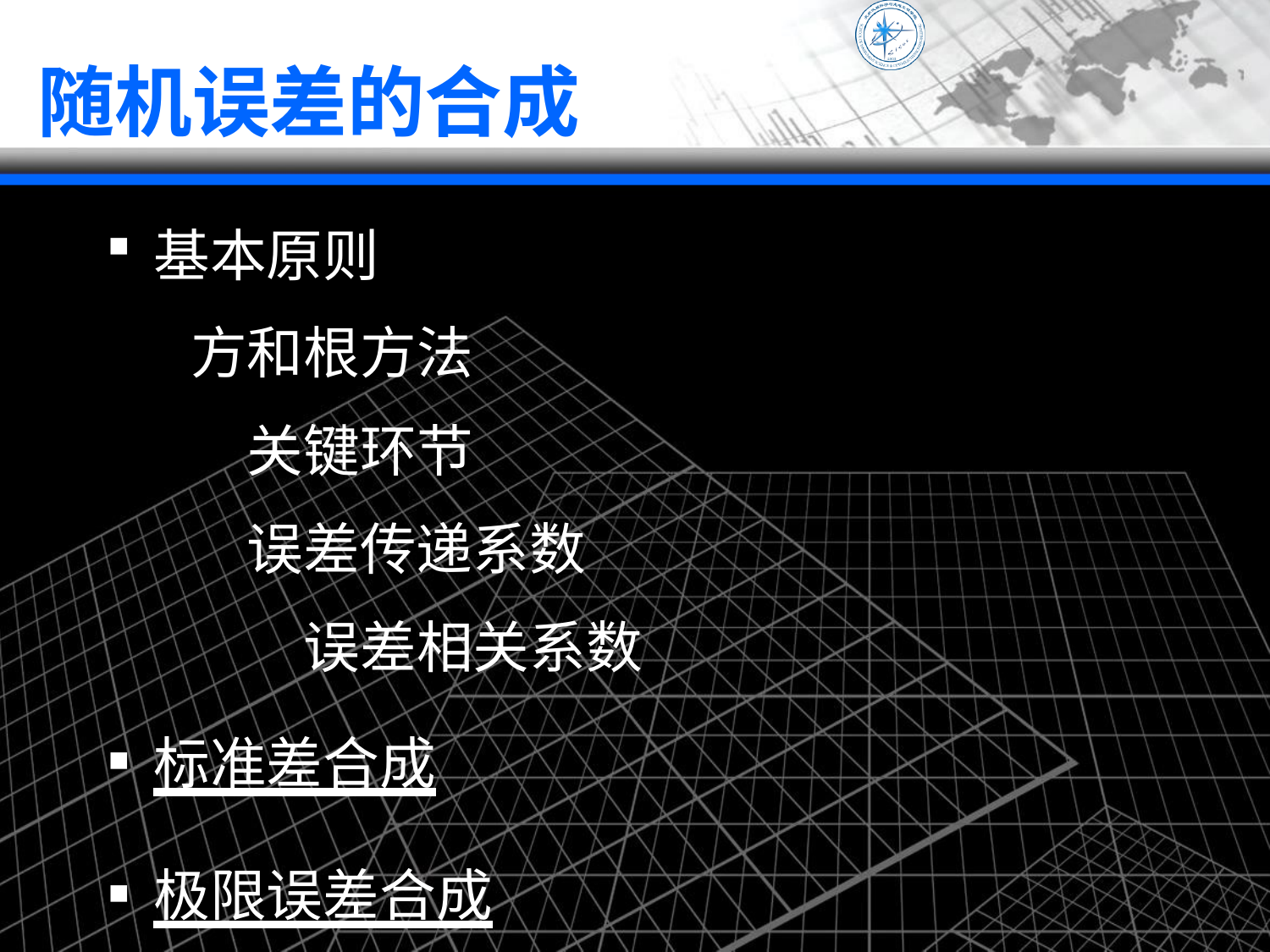

# 随机误差的合成
基本原则
方和根方法 关键环节
误差传递系数 误差相关系数

标准差合成
极限误差合成